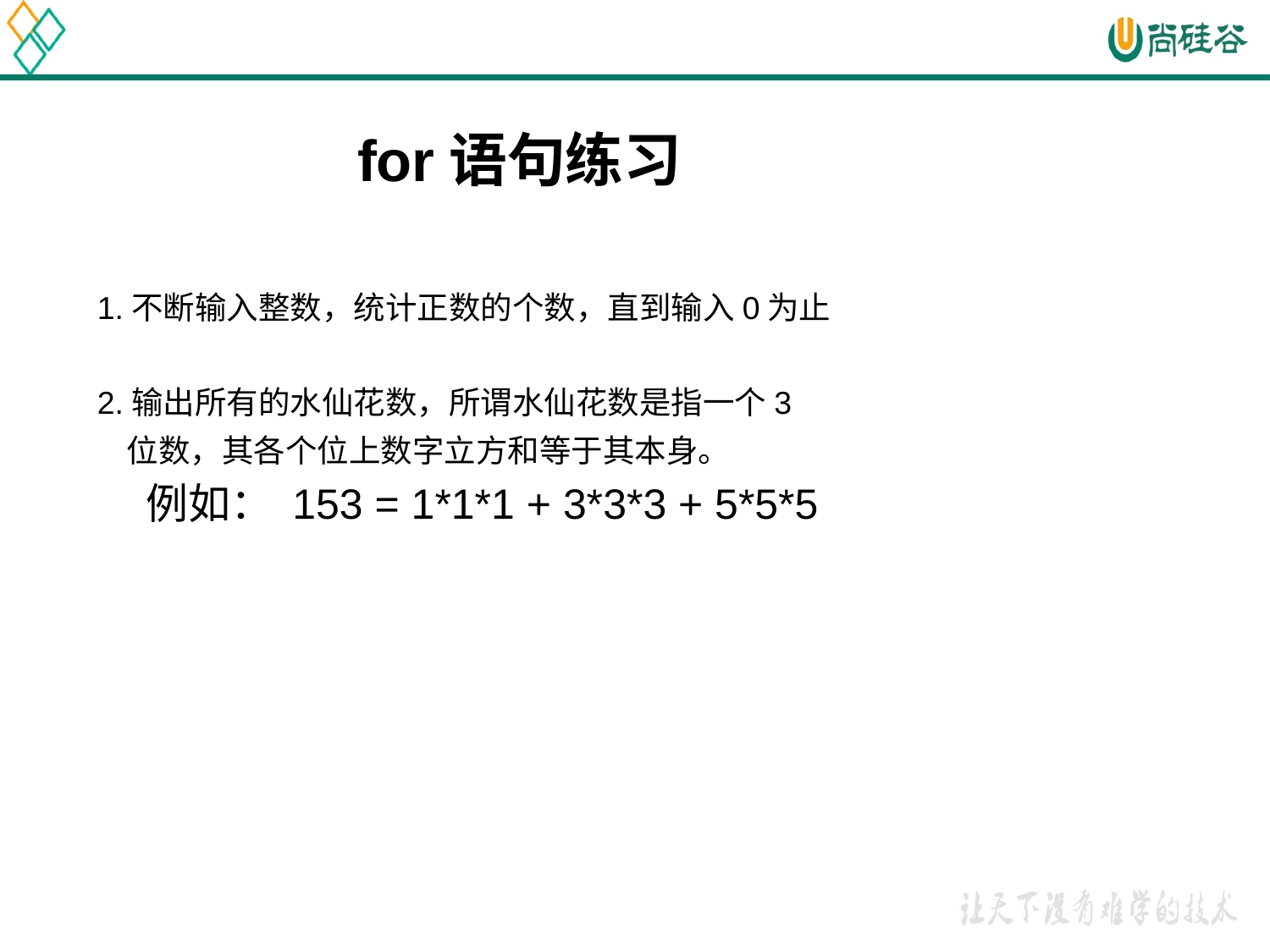

# for语句练习
1.不断输入整数，统计正数的个数，直到输入0为止

2.输出所有的水仙花数，所谓水仙花数是指一个3
   位数，其各个位上数字立方和等于其本身。
    例如： 153 = 1*1*1 + 3*3*3 + 5*5*5